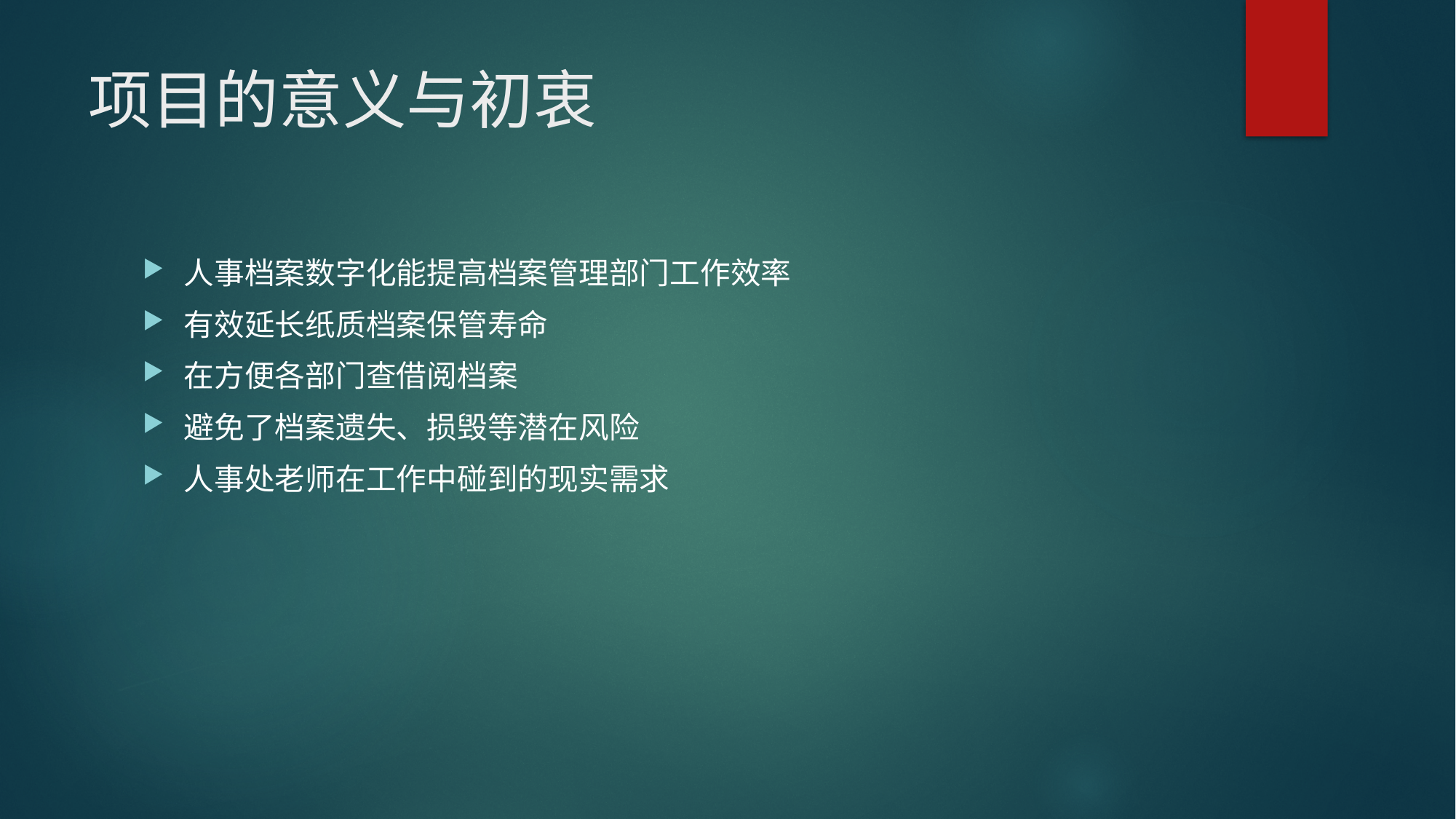

# 项目的意义与初衷
人事档案数字化能提高档案管理部门工作效率
有效延长纸质档案保管寿命
在方便各部门查借阅档案
避免了档案遗失、损毁等潜在风险
人事处老师在工作中碰到的现实需求